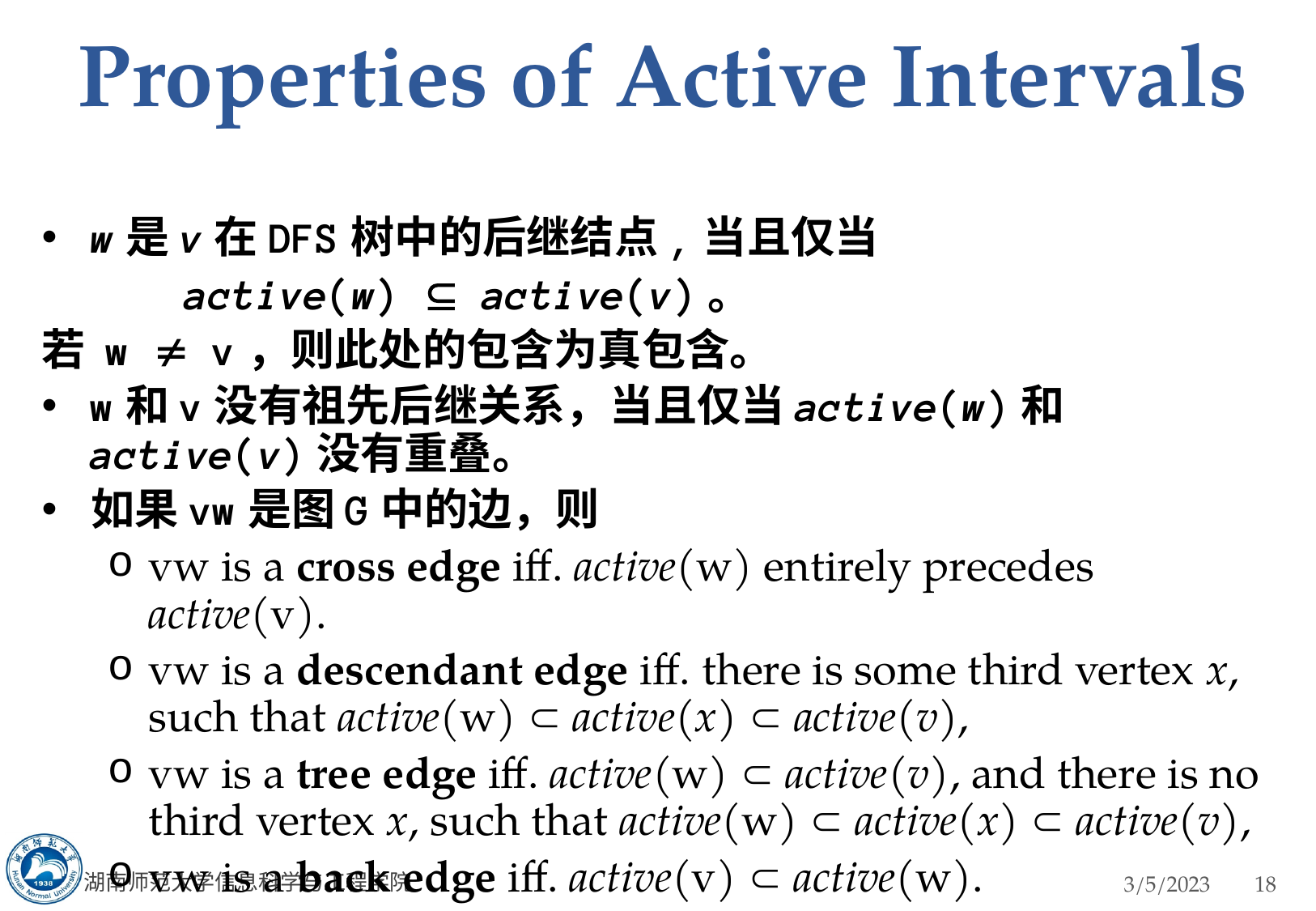

# Properties of Active Intervals
w是v在DFS树中的后继结点,当且仅当
      active(w) ⊆ active(v)。
若 w ≠ v，则此处的包含为真包含。
w和v没有祖先后继关系，当且仅当active(w)和active(v)没有重叠。
如果vw是图G中的边，则
vw is a cross edge iff. active(w) entirely precedes active(v).
vw is a descendant edge iff. there is some third vertex x, such that active(w) ⊂ active(x) ⊂ active(v),
vw is a tree edge iff. active(w) ⊂ active(v), and there is no third vertex x, such that active(w) ⊂ active(x) ⊂ active(v),
vw is a back edge iff. active(v) ⊂ active(w).
湖南师范大学信息科学与工程学院
3/5/2023
18